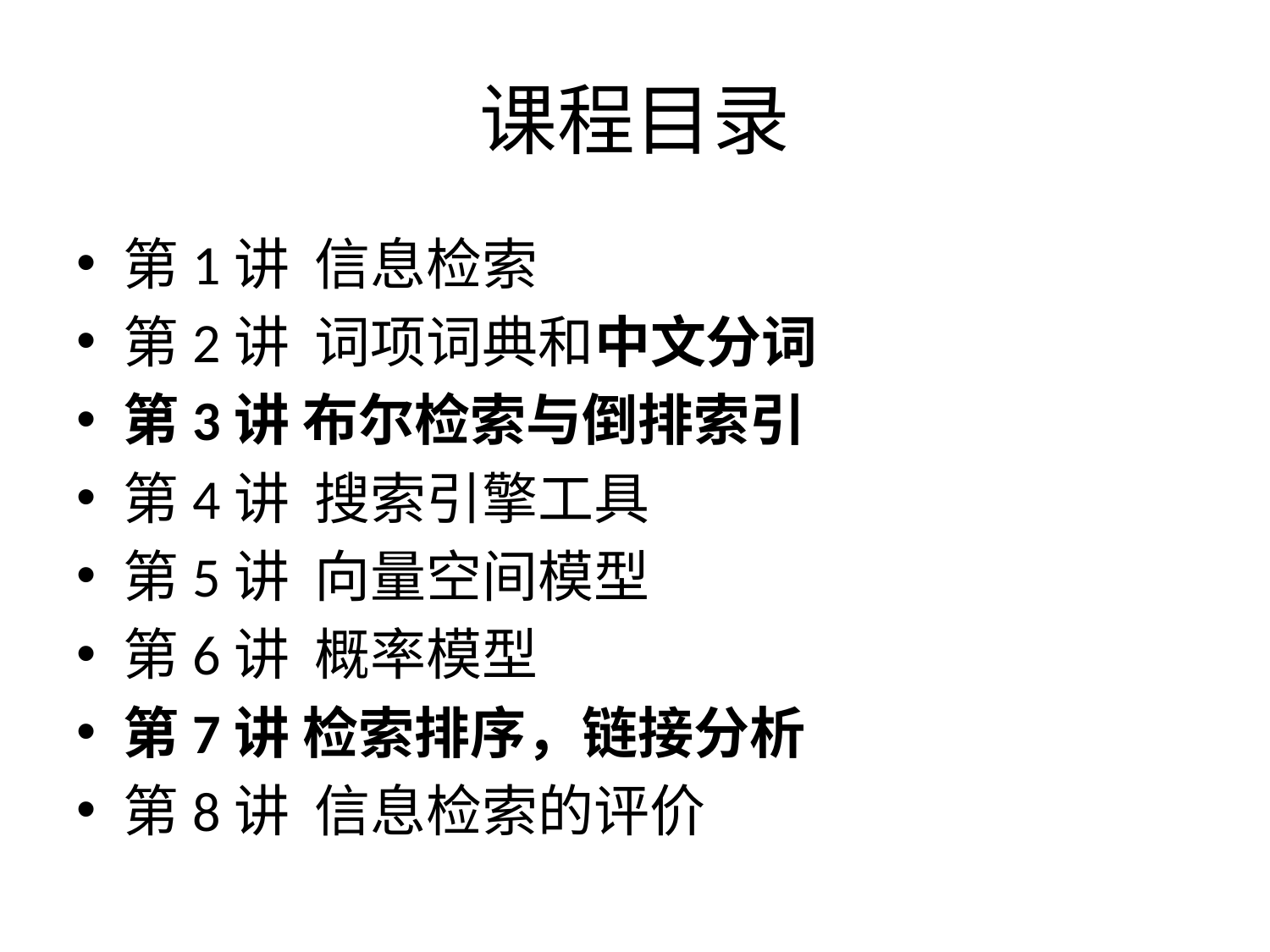

# 课程目录
第1讲  信息检索
第2讲  词项词典和中文分词
第3讲 布尔检索与倒排索引
第4讲  搜索引擎工具
第5讲  向量空间模型
第6讲  概率模型
第7讲 检索排序，链接分析
第8讲  信息检索的评价